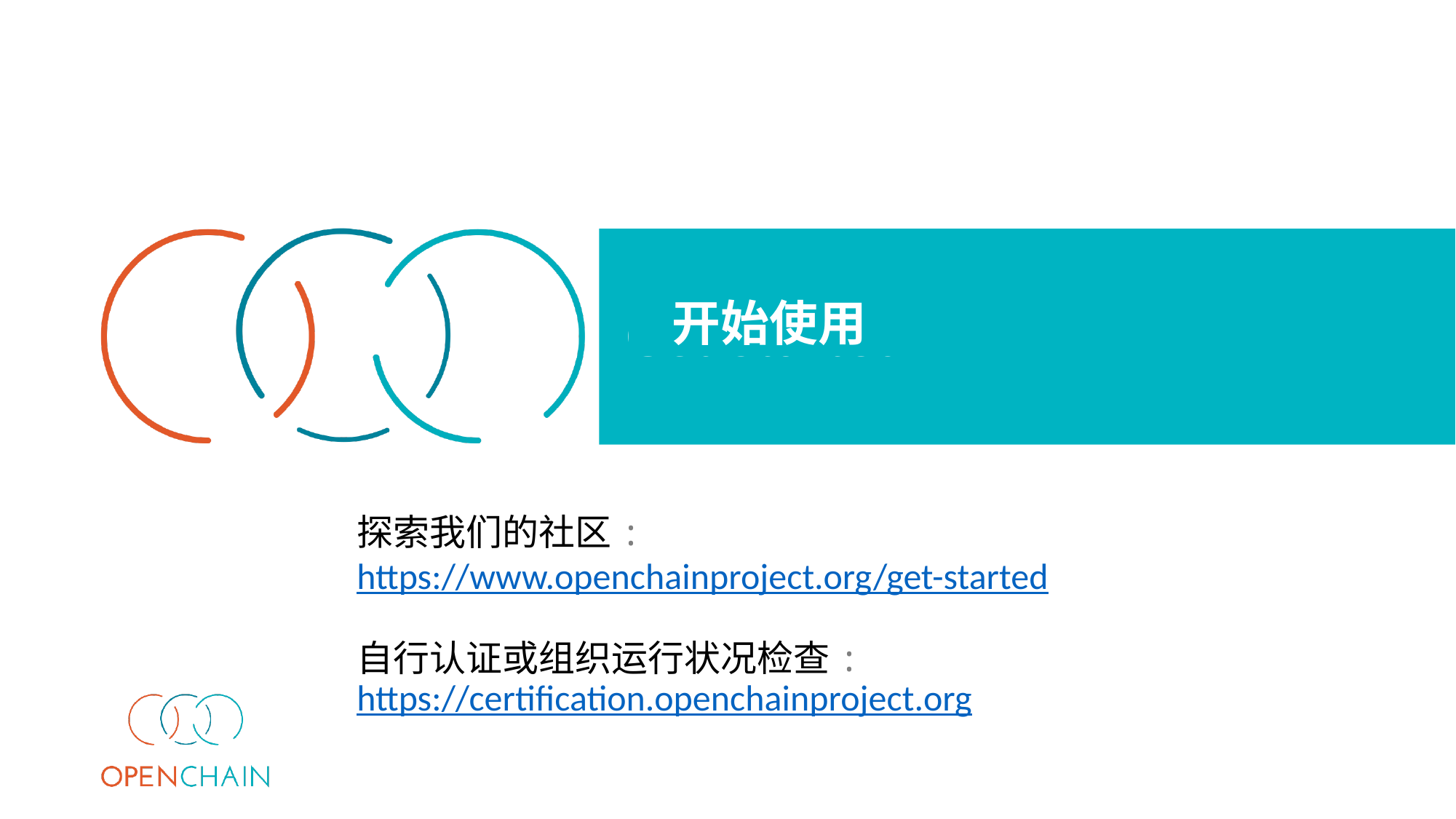

# Get Started
开始使用
探索我们的社区:
https://www.openchainproject.org/get-started

自行认证或组织运行状况检查:
https://certification.openchainproject.org